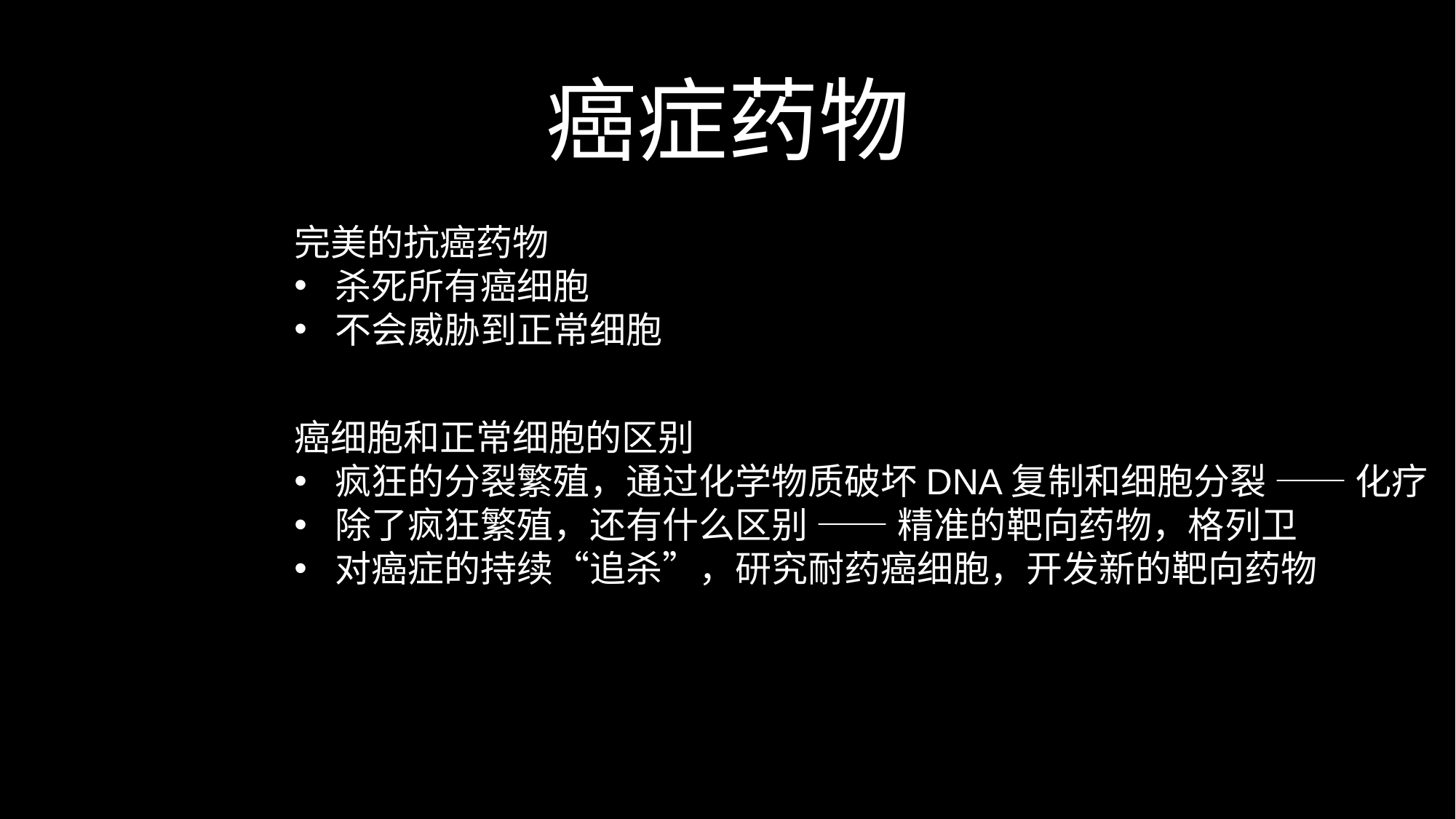

# 癌症药物
完美的抗癌药物
杀死所有癌细胞
不会威胁到正常细胞
癌细胞和正常细胞的区别
疯狂的分裂繁殖，通过化学物质破坏DNA复制和细胞分裂 —— 化疗
除了疯狂繁殖，还有什么区别 —— 精准的靶向药物，格列卫
对癌症的持续“追杀”，研究耐药癌细胞，开发新的靶向药物